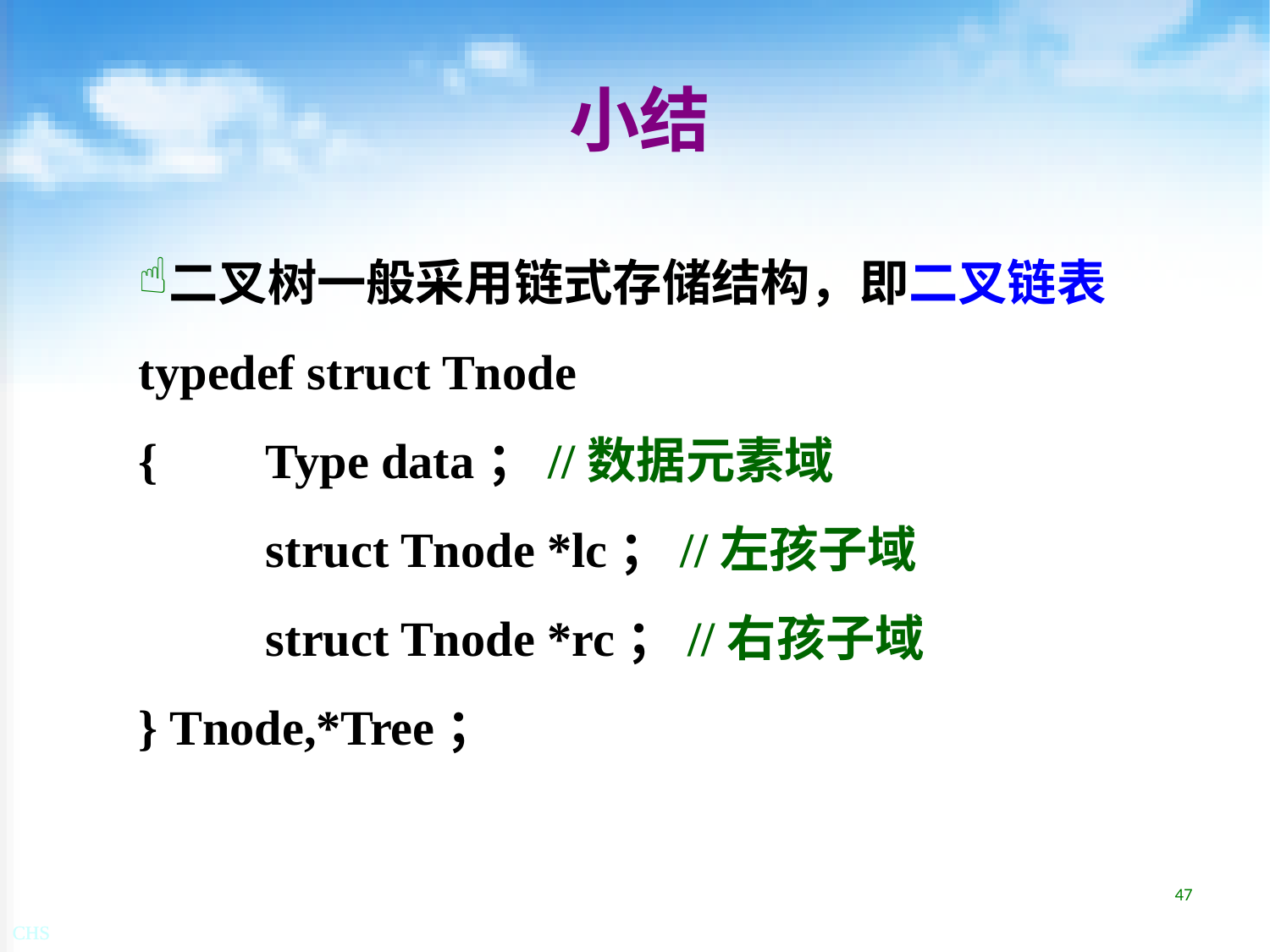

# 小结
二叉树一般采用链式存储结构，即二叉链表
typedef struct Tnode
{	Type data；//数据元素域
	struct Tnode *lc；//左孩子域
	struct Tnode *rc；//右孩子域
} Tnode,*Tree；
47